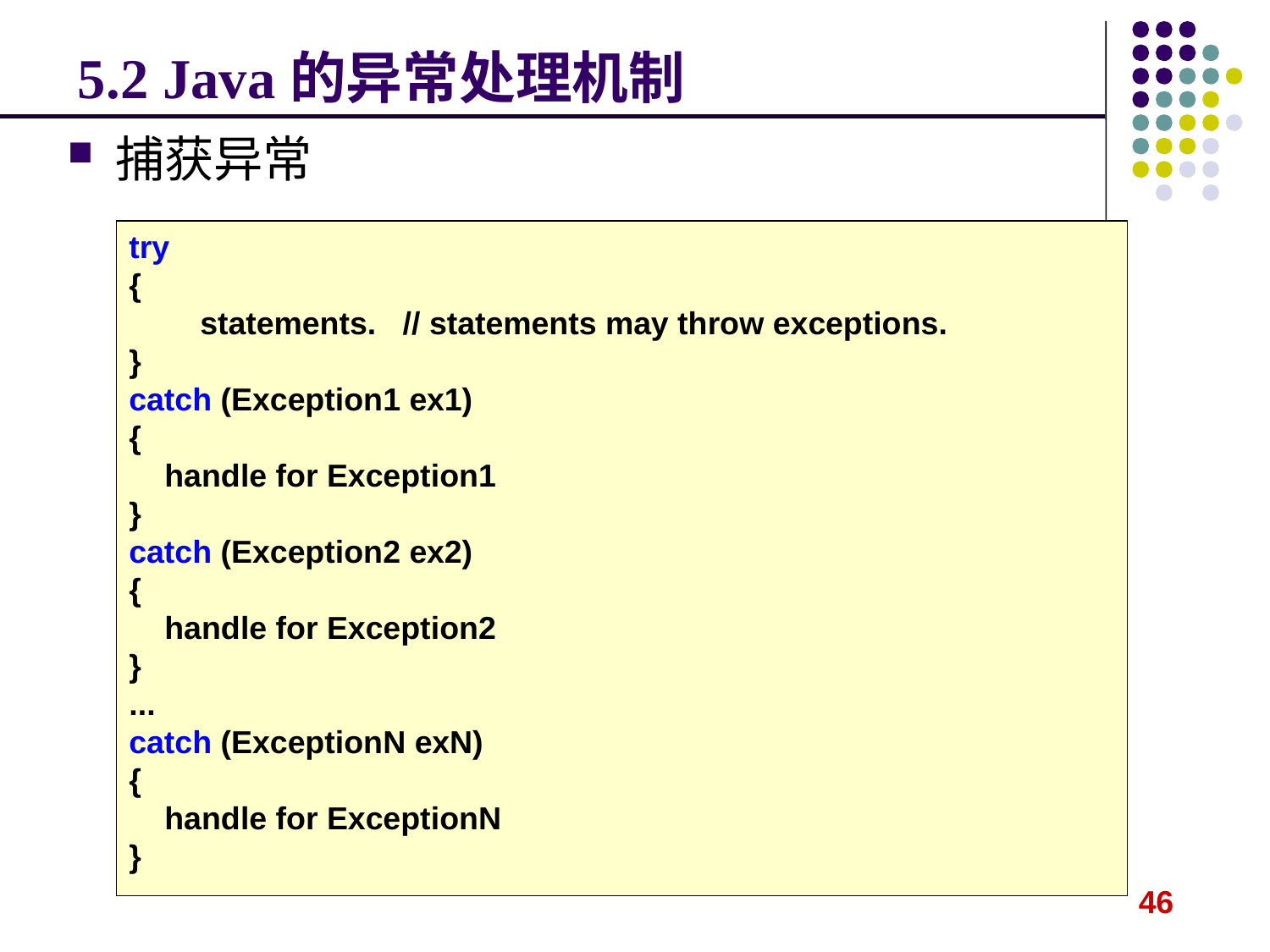

5.2 Java的异常处理机制
捕获异常
try
{
        statements.   // statements may throw exceptions.
}
catch (Exception1 ex1)
{
    handle for Exception1
}
catch (Exception2 ex2)
{
    handle for Exception2
}
...
catch (ExceptionN exN)
{
    handle for ExceptionN
}